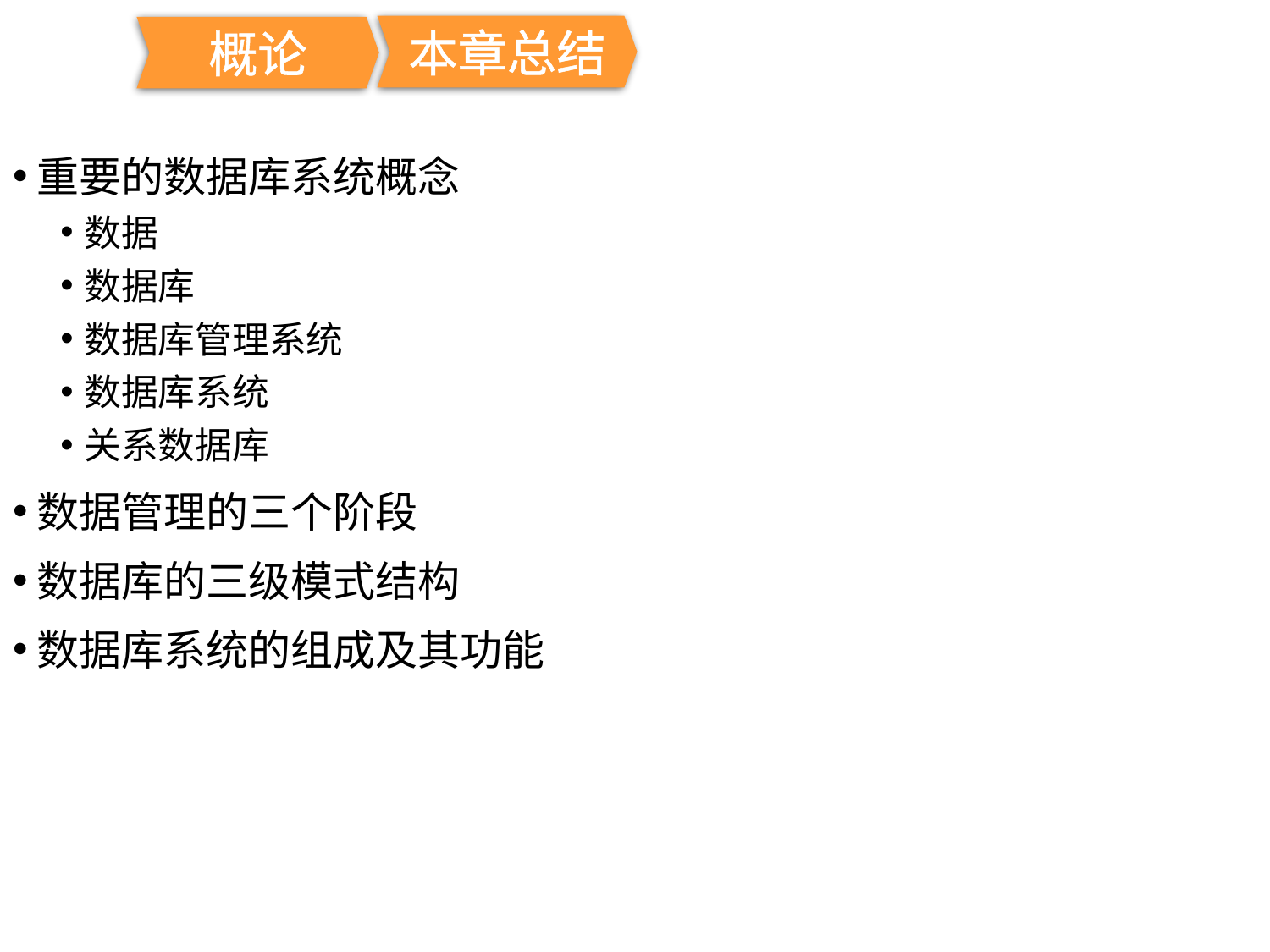

本章总结
概论
重要的数据库系统概念
数据
数据库
数据库管理系统
数据库系统
关系数据库
数据管理的三个阶段
数据库的三级模式结构
数据库系统的组成及其功能